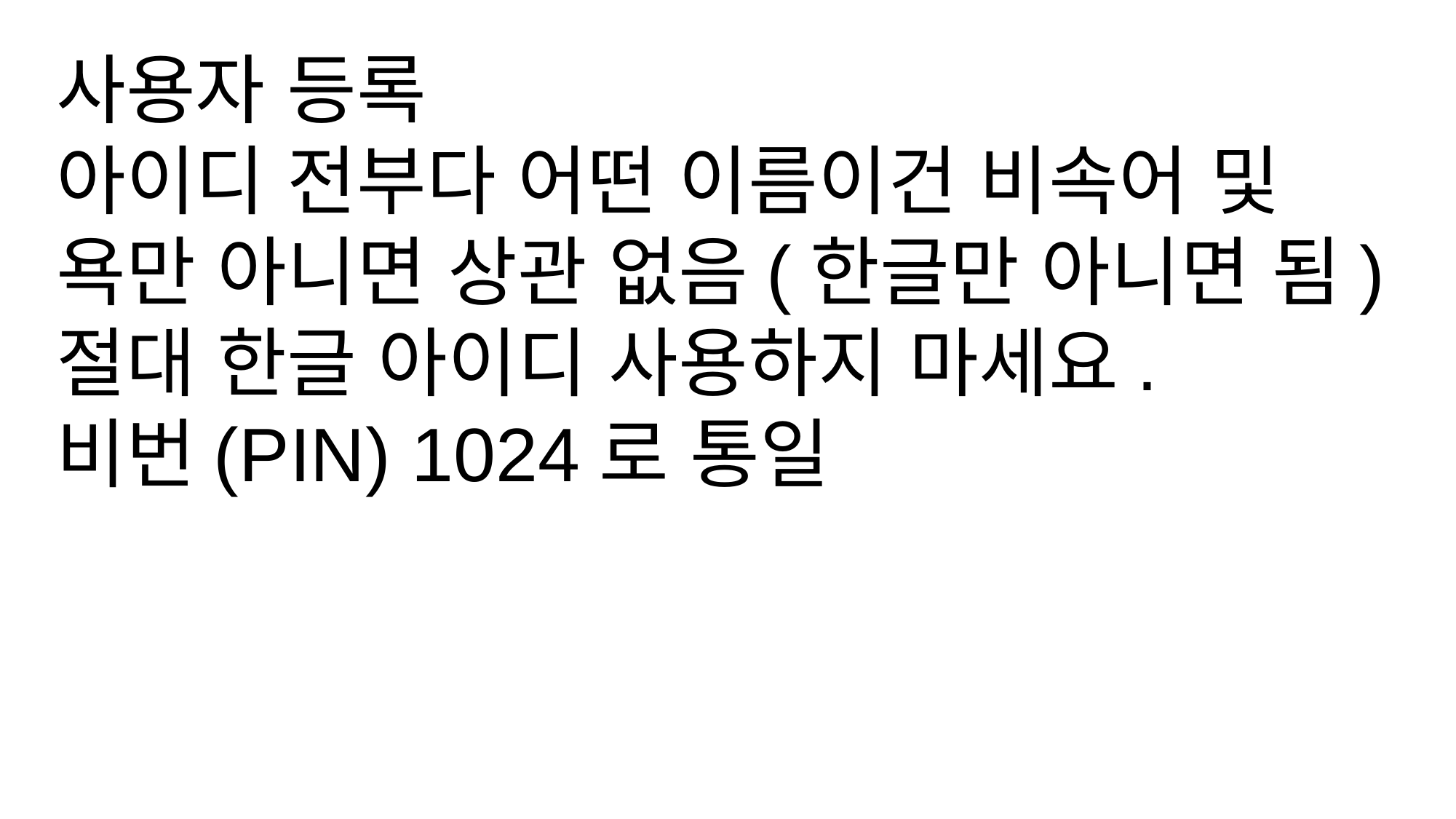

사용자 등록
아이디 전부다 어떤 이름이건 비속어 및 욕만 아니면 상관 없음(한글만 아니면 됨)
절대 한글 아이디 사용하지 마세요.
비번(PIN) 1024로 통일